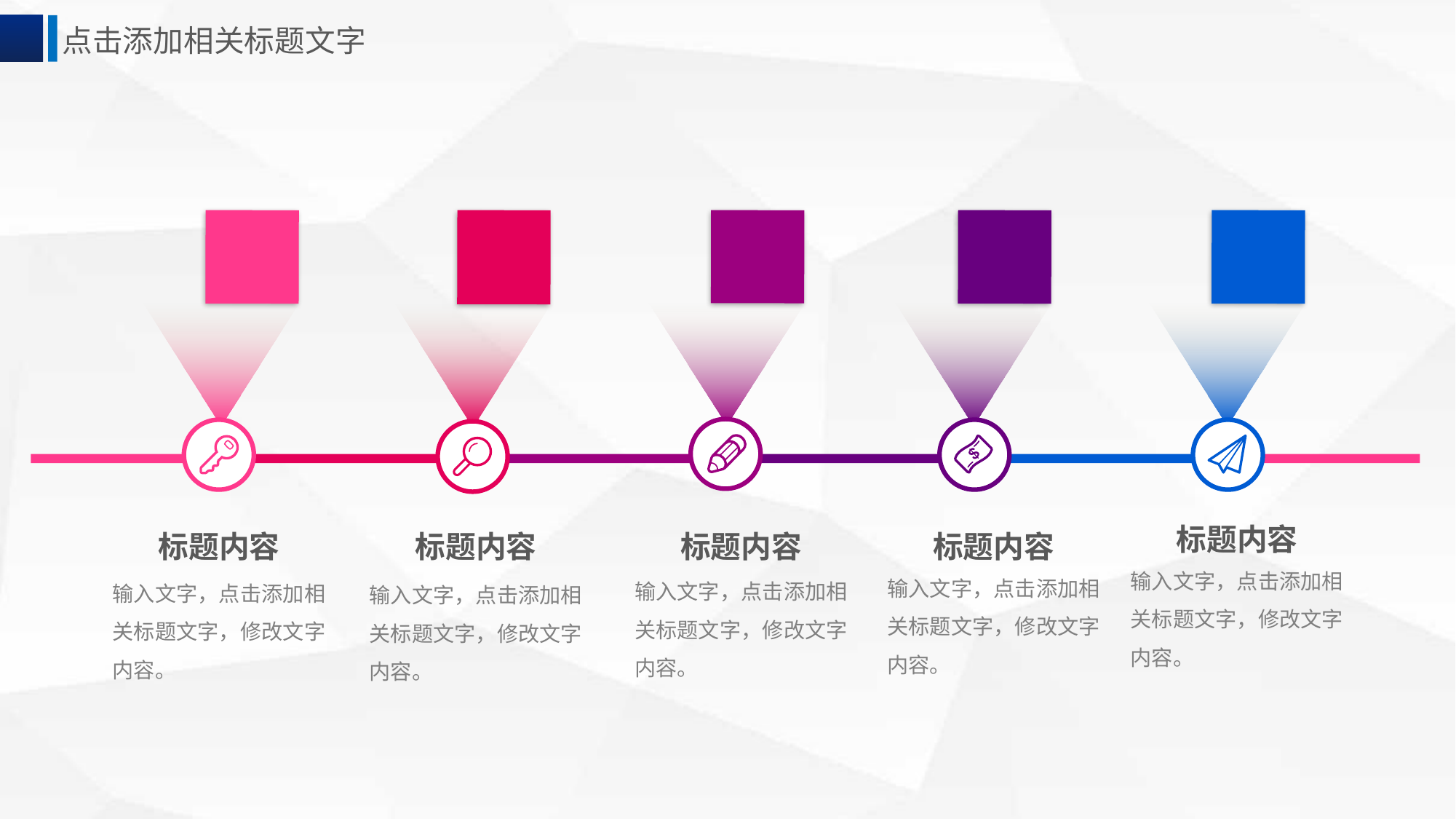

点击添加相关标题文字

标题内容
输入文字，点击添加相关标题文字，修改文字内容。
标题内容
输入文字，点击添加相关标题文字，修改文字内容。
标题内容
输入文字，点击添加相关标题文字，修改文字内容。
标题内容
输入文字，点击添加相关标题文字，修改文字内容。
标题内容
输入文字，点击添加相关标题文字，修改文字内容。